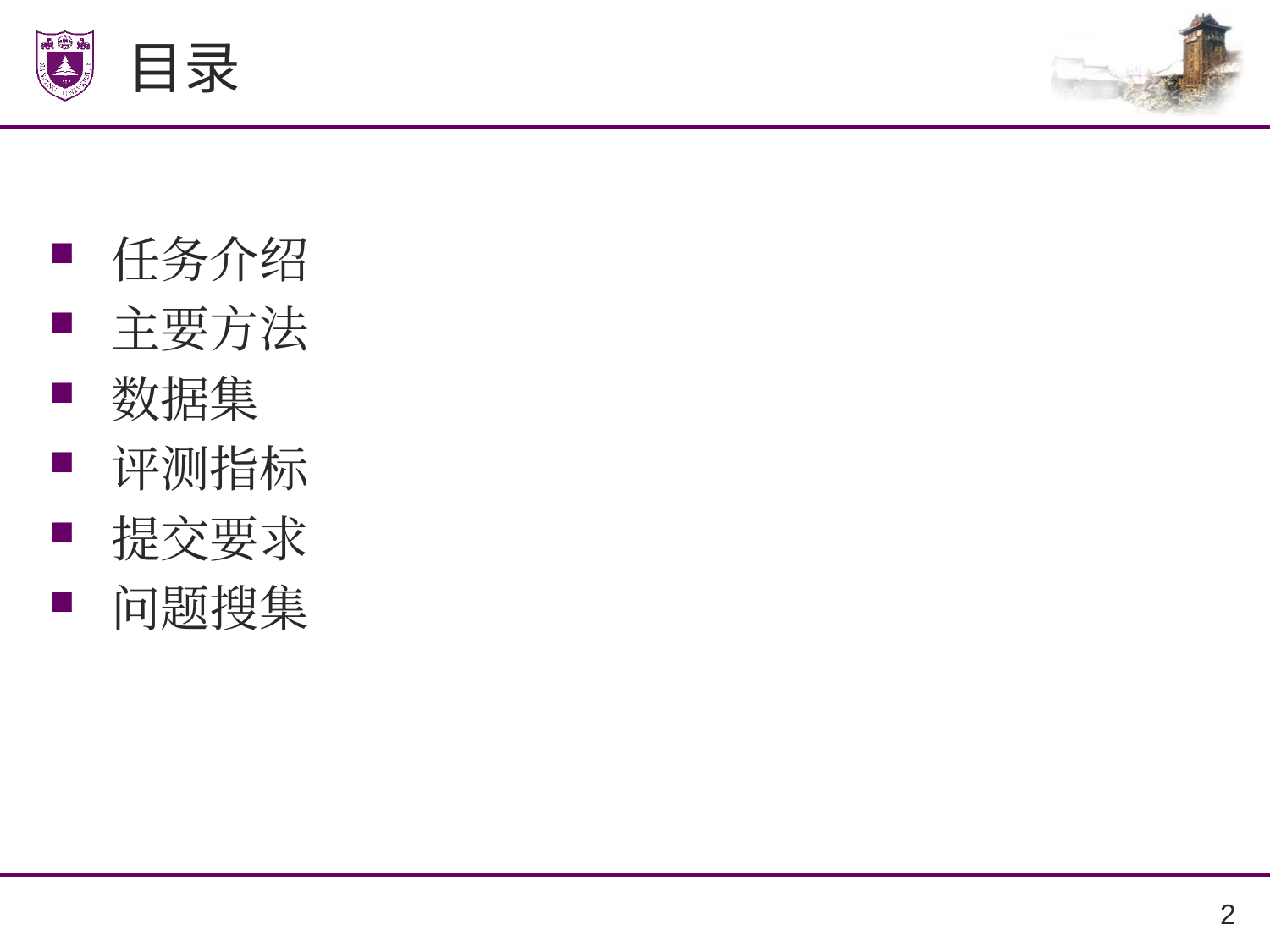

# 目录

任务介绍
主要方法
数据集
评测指标
提交要求
问题搜集